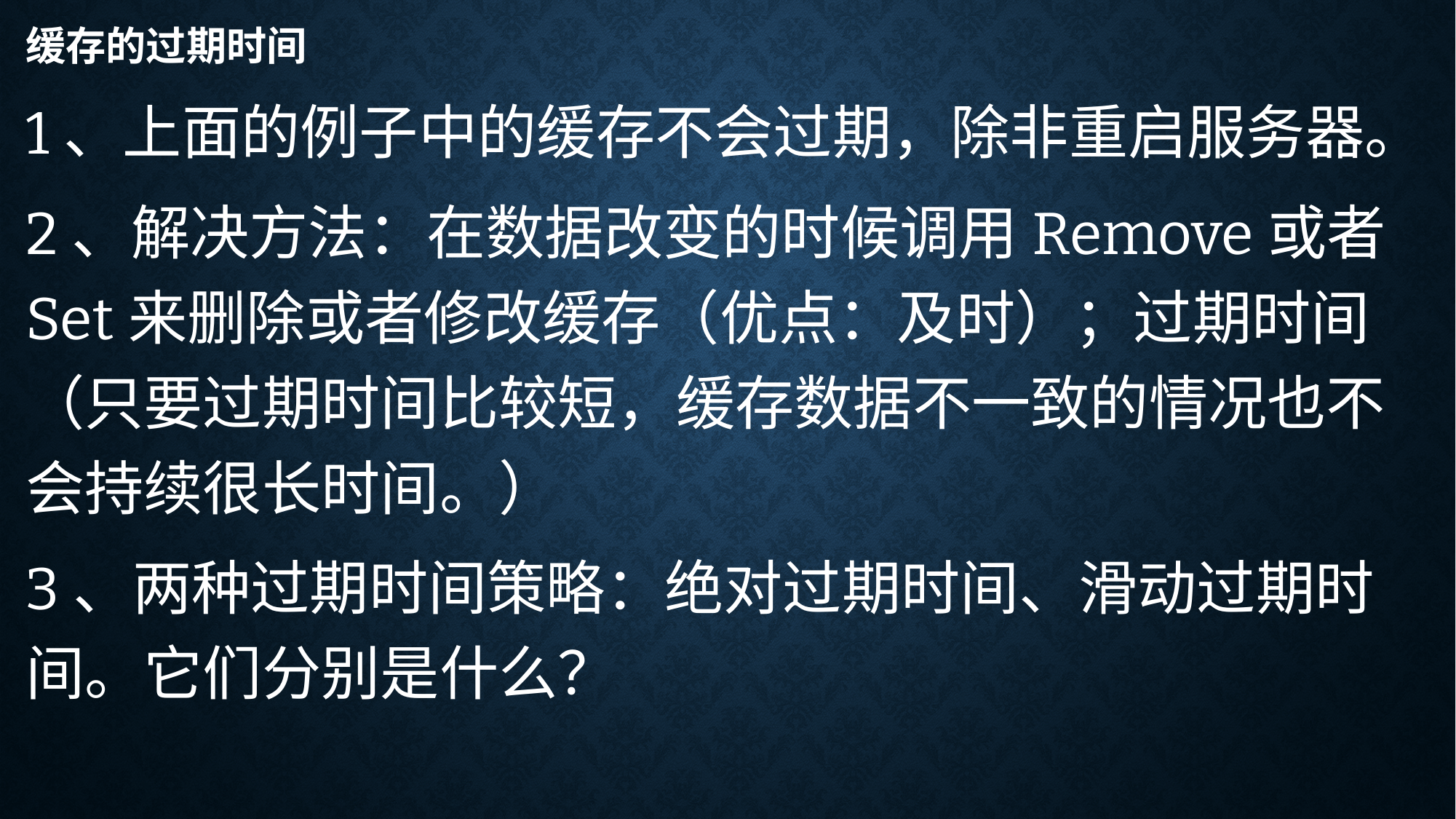

# 缓存的过期时间
1、上面的例子中的缓存不会过期，除非重启服务器。
2、解决方法：在数据改变的时候调用Remove或者Set来删除或者修改缓存（优点：及时）；过期时间（只要过期时间比较短，缓存数据不一致的情况也不会持续很长时间。）
3、两种过期时间策略：绝对过期时间、滑动过期时间。它们分别是什么？